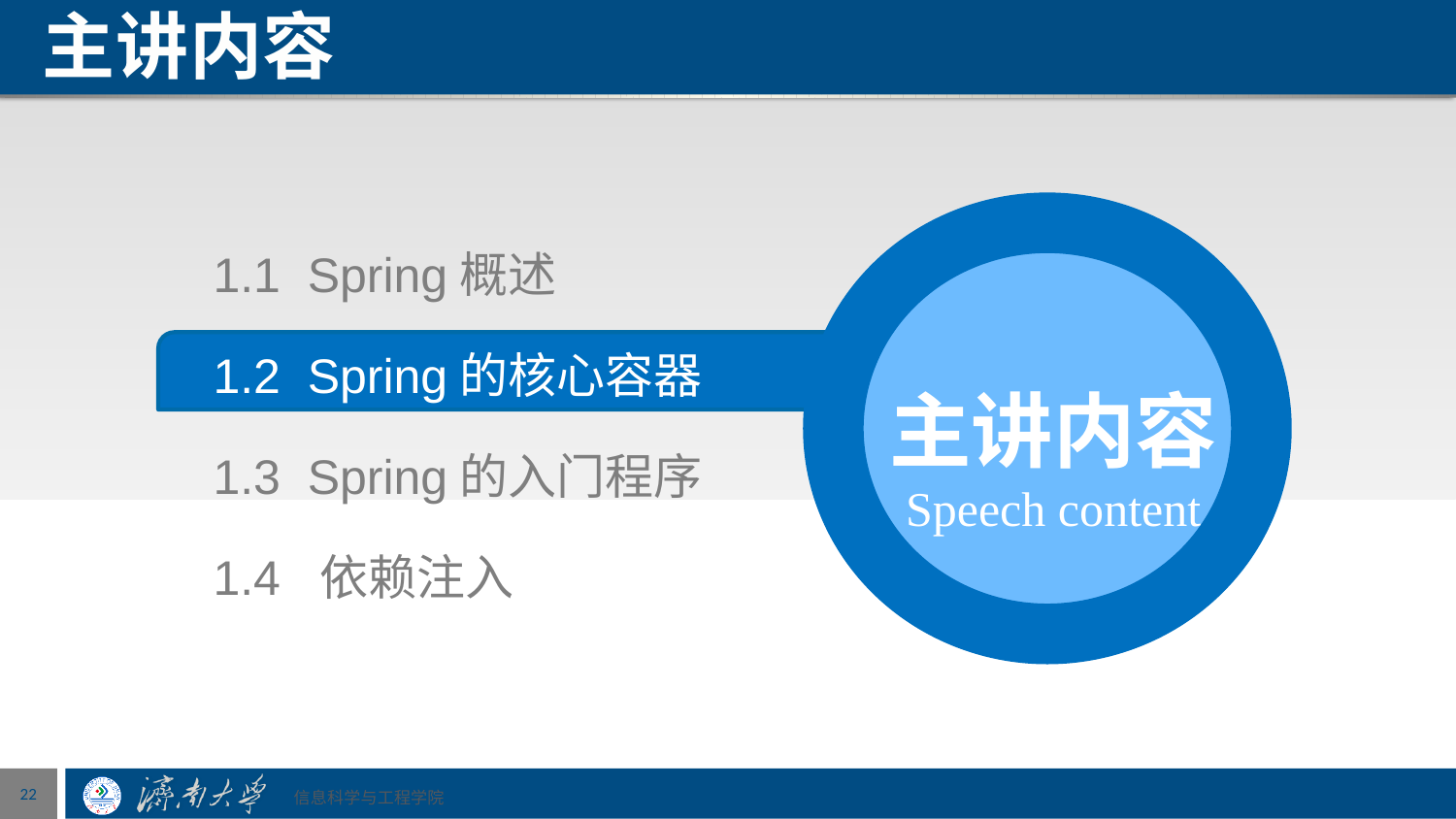

# 主讲内容

主讲内容
Speech content
1.1  Spring概述

1.2  Spring的核心容器
1.3  Spring的入门程序
1.4  依赖注入